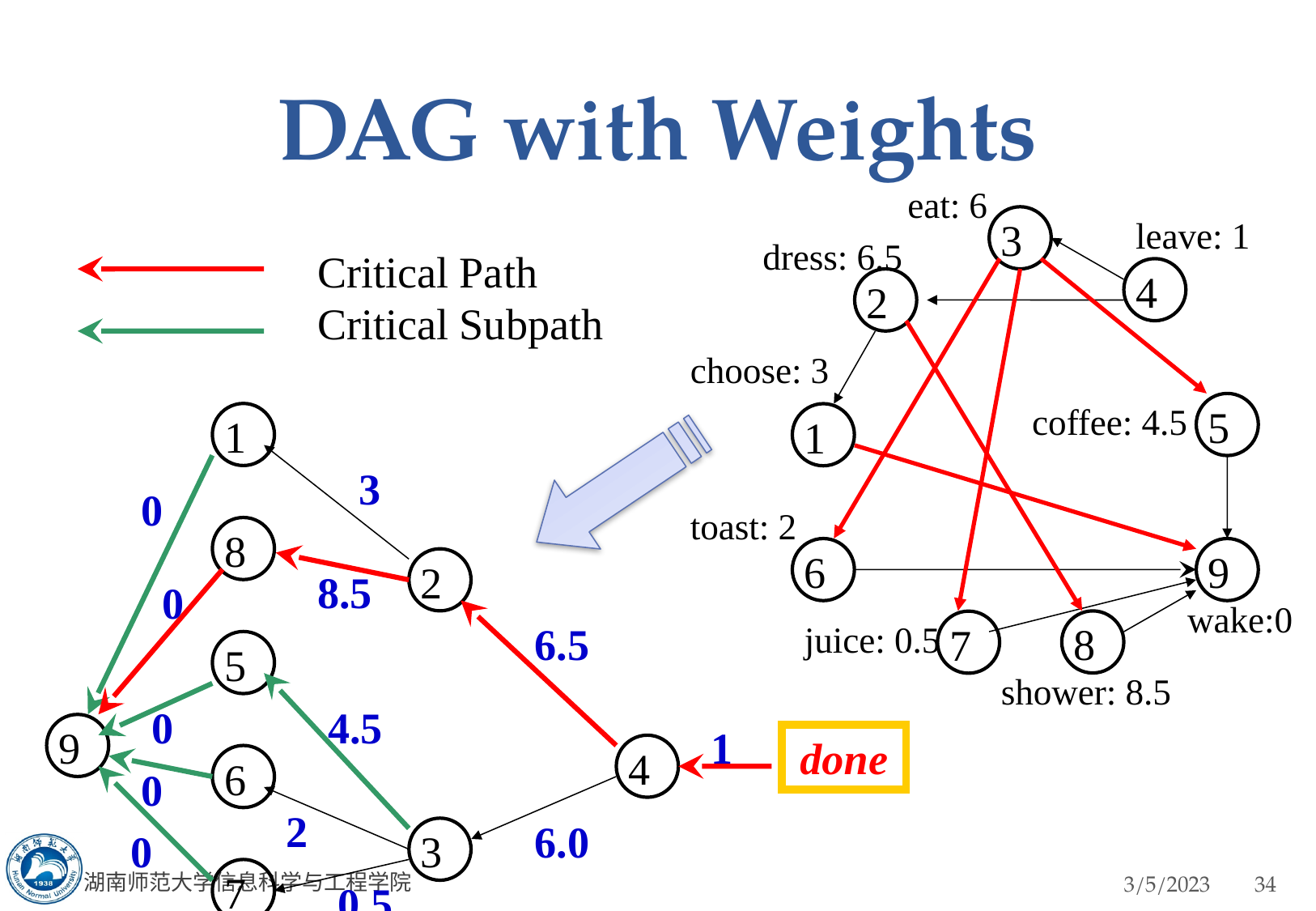

# DAG with Weights
eat: 6

3
leave: 1
dress: 6.5
Critical Path

4

2
Critical Subpath

choose: 3
coffee: 4.5

5

1

1

3

0
toast: 2

8

6

9

2

8.5

0

wake:0

6.5
juice: 0.5

8

7

5
shower: 8.5

0
4.5
1

9
done

4

6
0

2
6.0
0

3
湖南师范大学信息科学与工程学院
3/5/2023
34

7
0.5